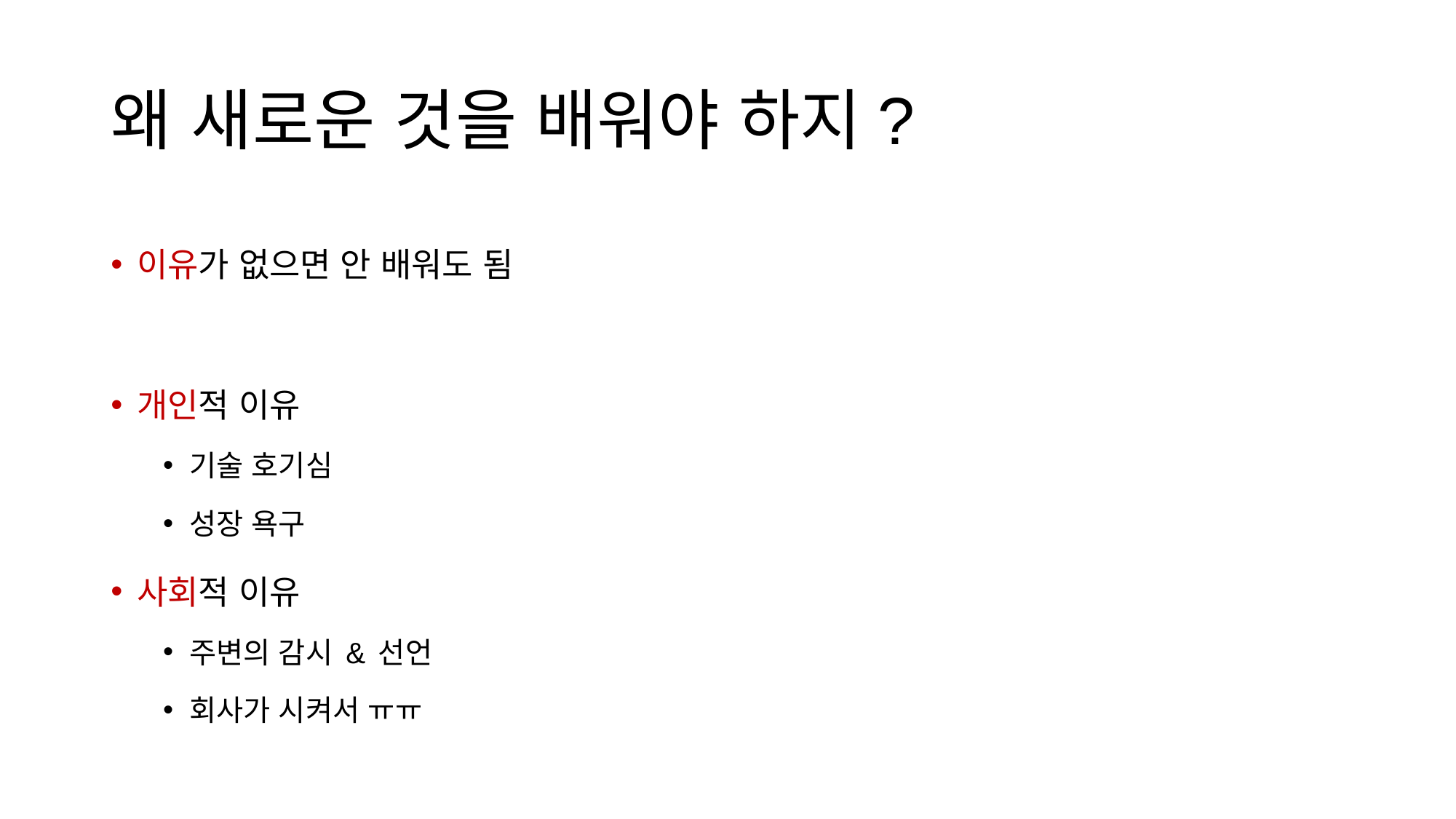

# 왜 새로운 것을 배워야 하지?
이유가 없으면 안 배워도 됨

개인적 이유
기술 호기심
성장 욕구
사회적 이유
주변의 감시 & 선언
회사가 시켜서 ㅠㅠ